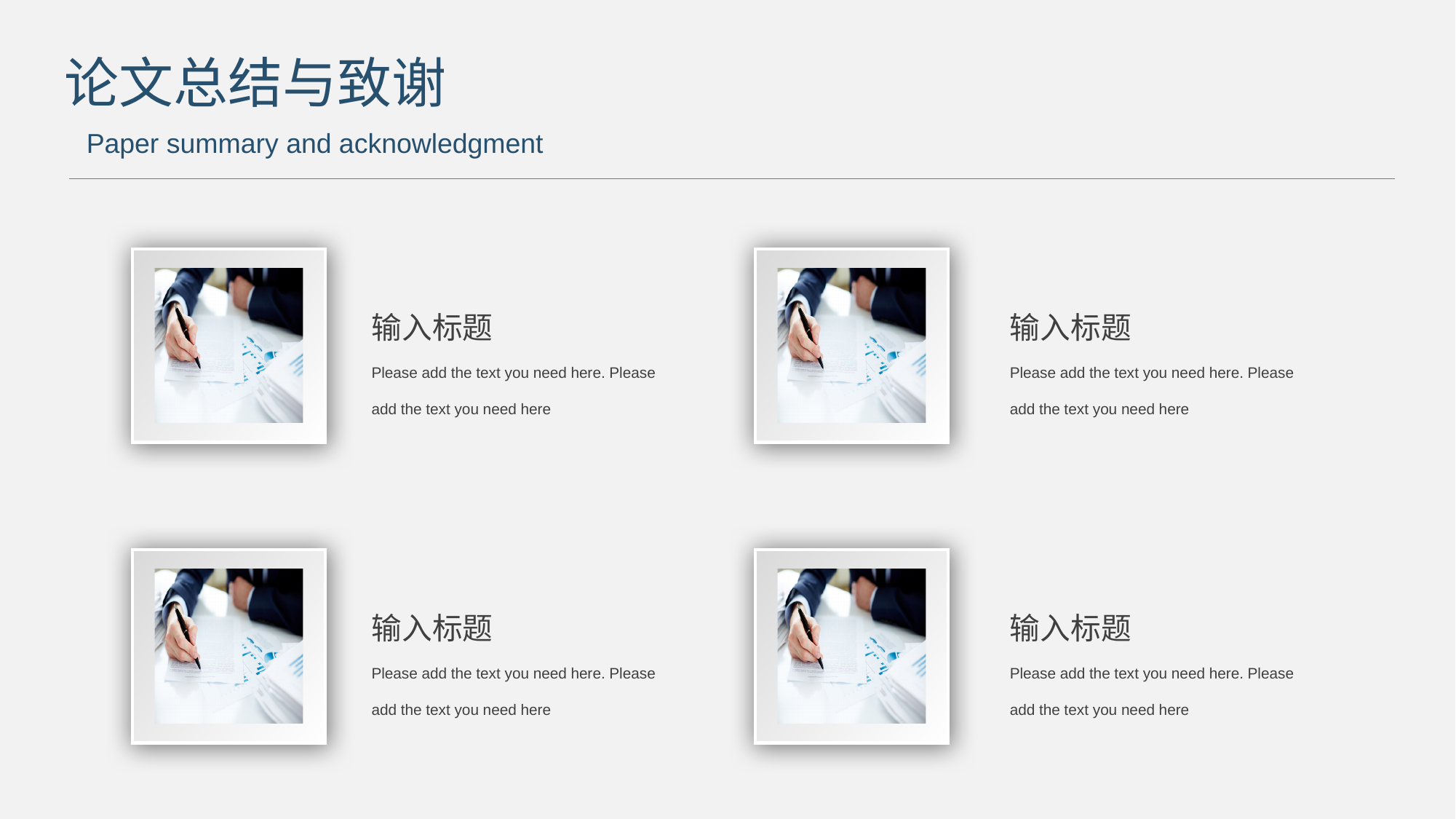

论文总结与致谢
Paper summary and acknowledgment

输入标题
Please add the text you need here. Please add the text you need here
输入标题
Please add the text you need here. Please add the text you need here

输入标题
Please add the text you need here. Please add the text you need here
输入标题
Please add the text you need here. Please add the text you need here